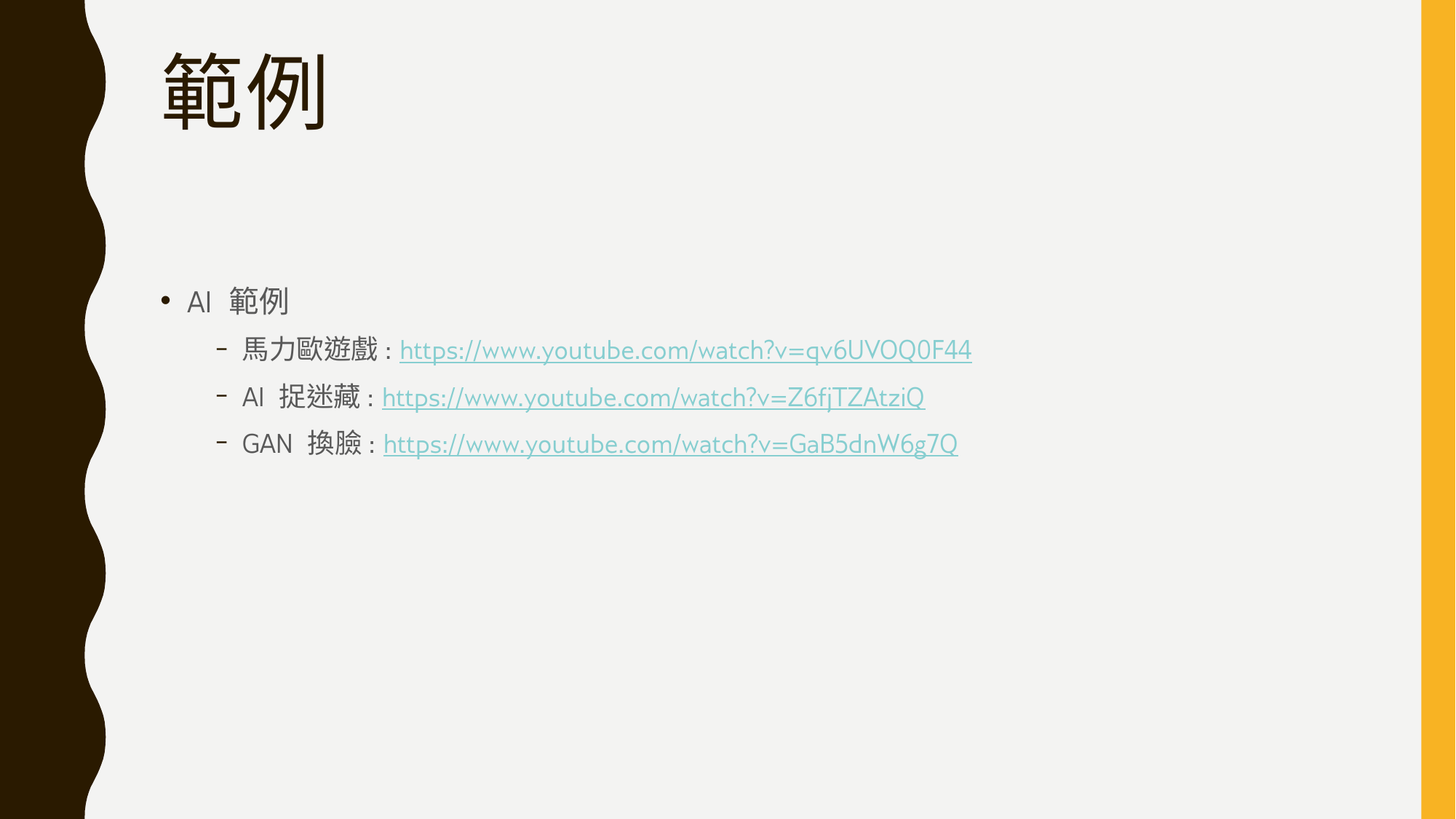

# 範例
AI 範例
馬力歐遊戲: https://www.youtube.com/watch?v=qv6UVOQ0F44
AI 捉迷藏: https://www.youtube.com/watch?v=Z6fjTZAtziQ
GAN 換臉: https://www.youtube.com/watch?v=GaB5dnW6g7Q